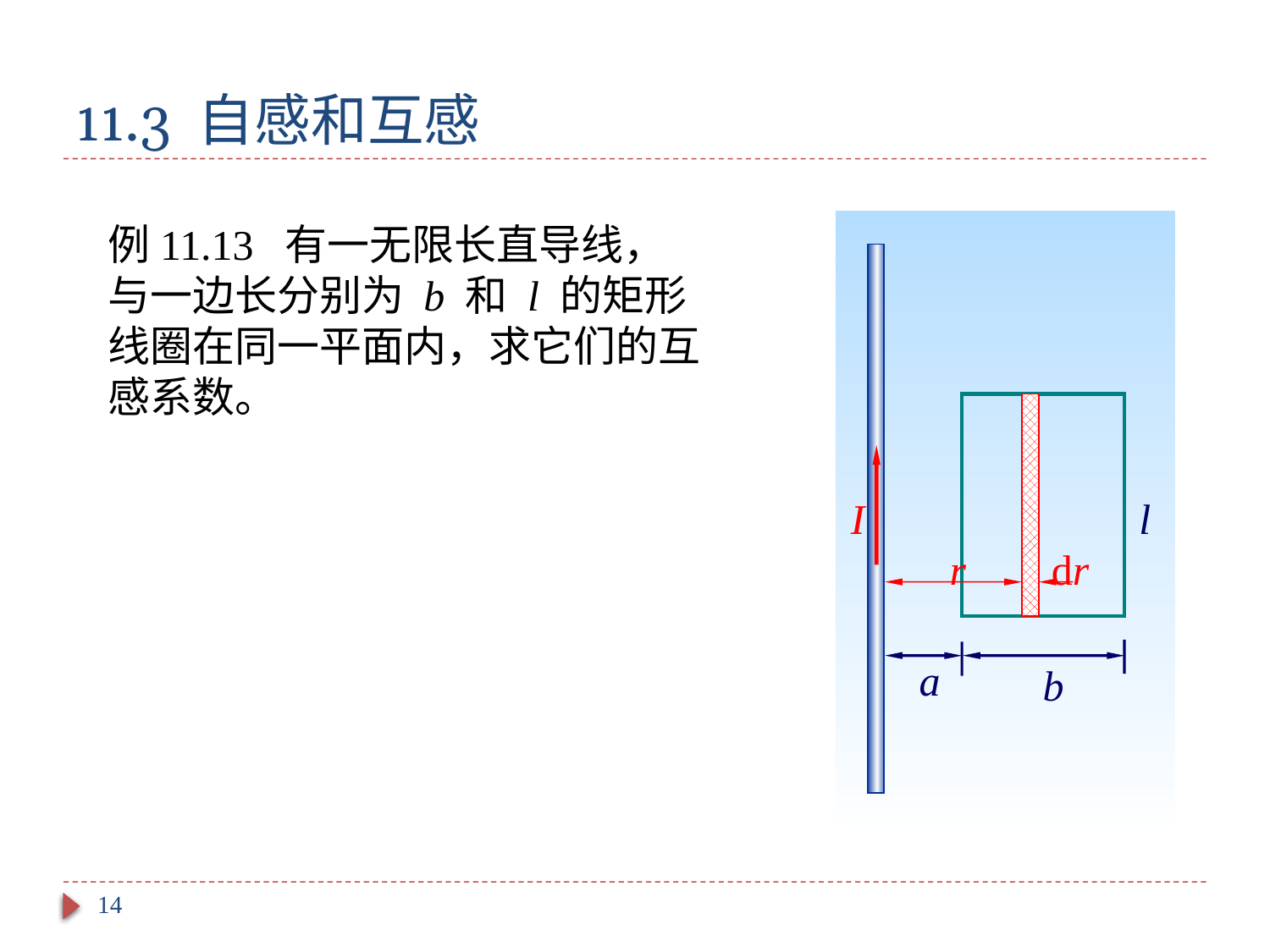

# 11.3 自感和互感
例11.13  有一无限长直导线，与一边长分别为 b 和 l 的矩形线圈在同一平面内，求它们的互感系数。

r
dr

 I
l

a
b

14